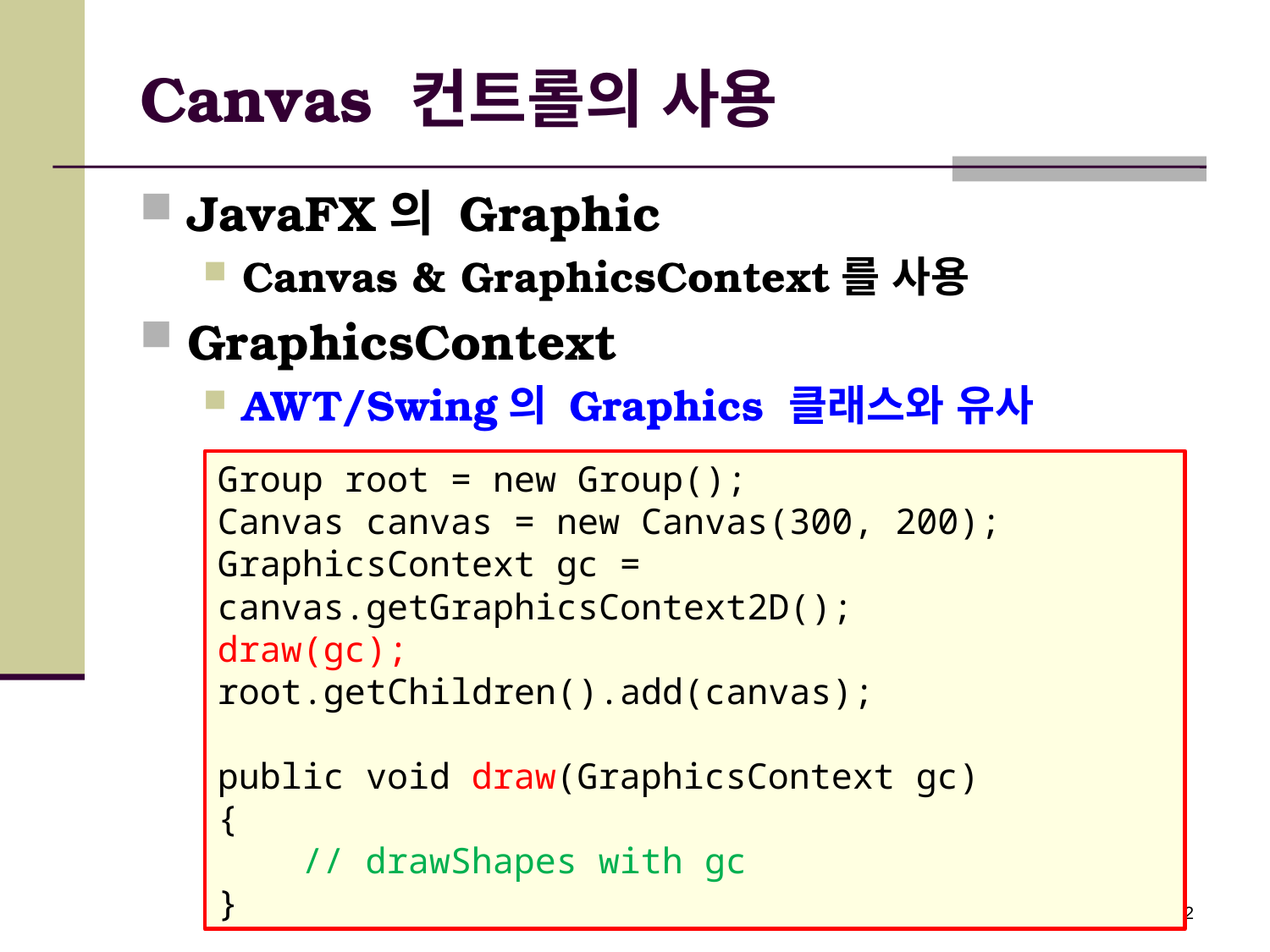

# Canvas 컨트롤의 사용
JavaFX의 Graphic
Canvas & GraphicsContext를 사용
GraphicsContext
AWT/Swing의 Graphics 클래스와 유사
Group root = new Group();
Canvas canvas = new Canvas(300, 200);
GraphicsContext gc = canvas.getGraphicsContext2D();
draw(gc);
root.getChildren().add(canvas);

public void draw(GraphicsContext gc)
{
    // drawShapes with gc
}
22